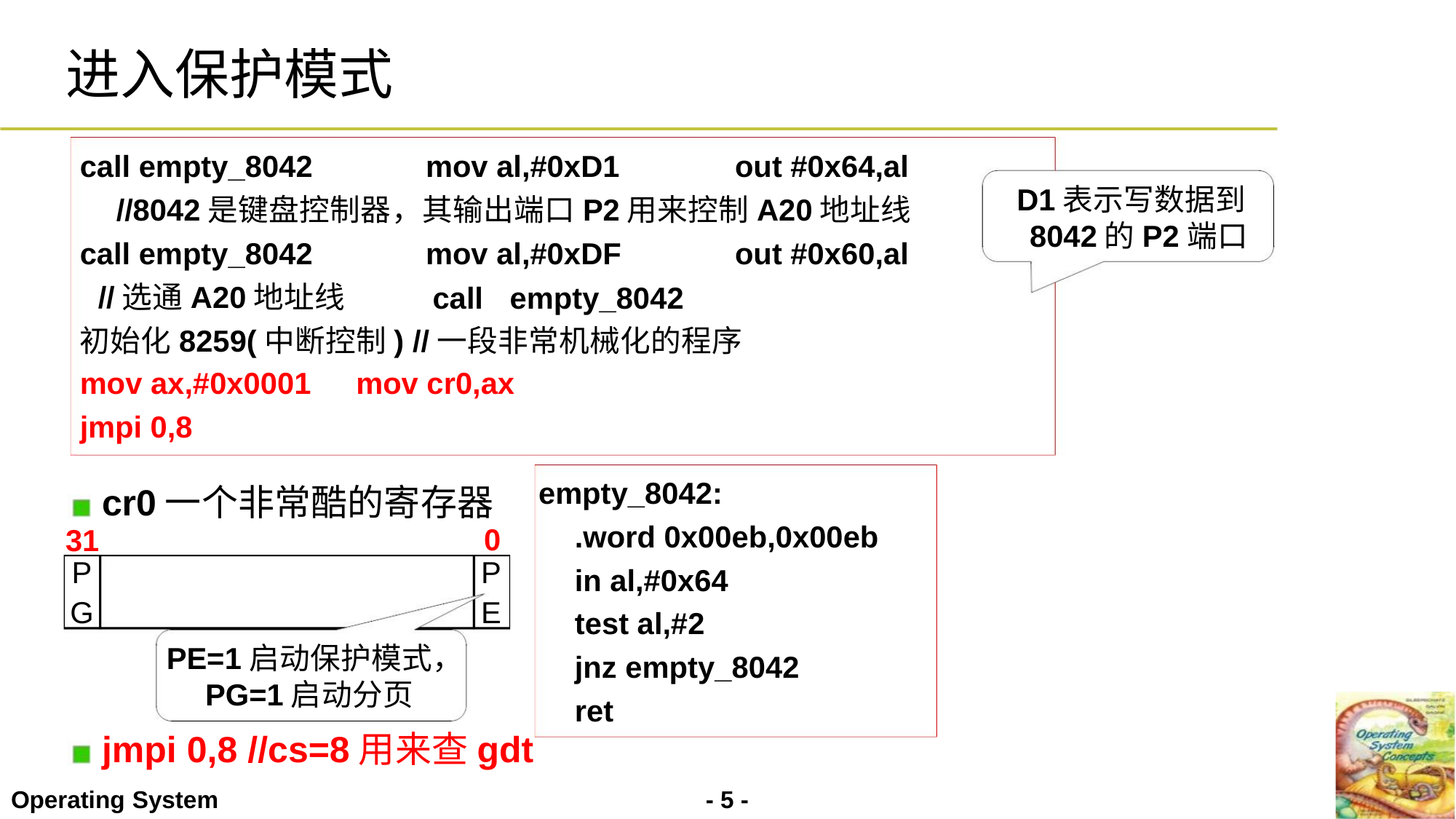

进入保护模式

call empty_8042
mov al,#0xD1
out #0x64,al
D1表示写数据到
8042的P2端口
//8042是键盘控制器，其输出端口P2用来控制A20地址线
call empty_8042
mov al,#0xDF
out #0x60,al
//选通A20地址线
call empty_8042
初始化8259(中断控制) //一段非常机械化的程序
mov ax,#0x0001 mov cr0,ax
jmpi 0,8

empty_8042:
cr0一个非常酷的寄存器

.word 0x00eb,0x00eb
0
P
E
31

P
in al,#0x64
test al,#2
jnz empty_8042
ret
G
PE=1启动保护模式，
PG=1启动分页

jmpi 0,8 //cs=8用来查gdt

- 5 -
Operating System